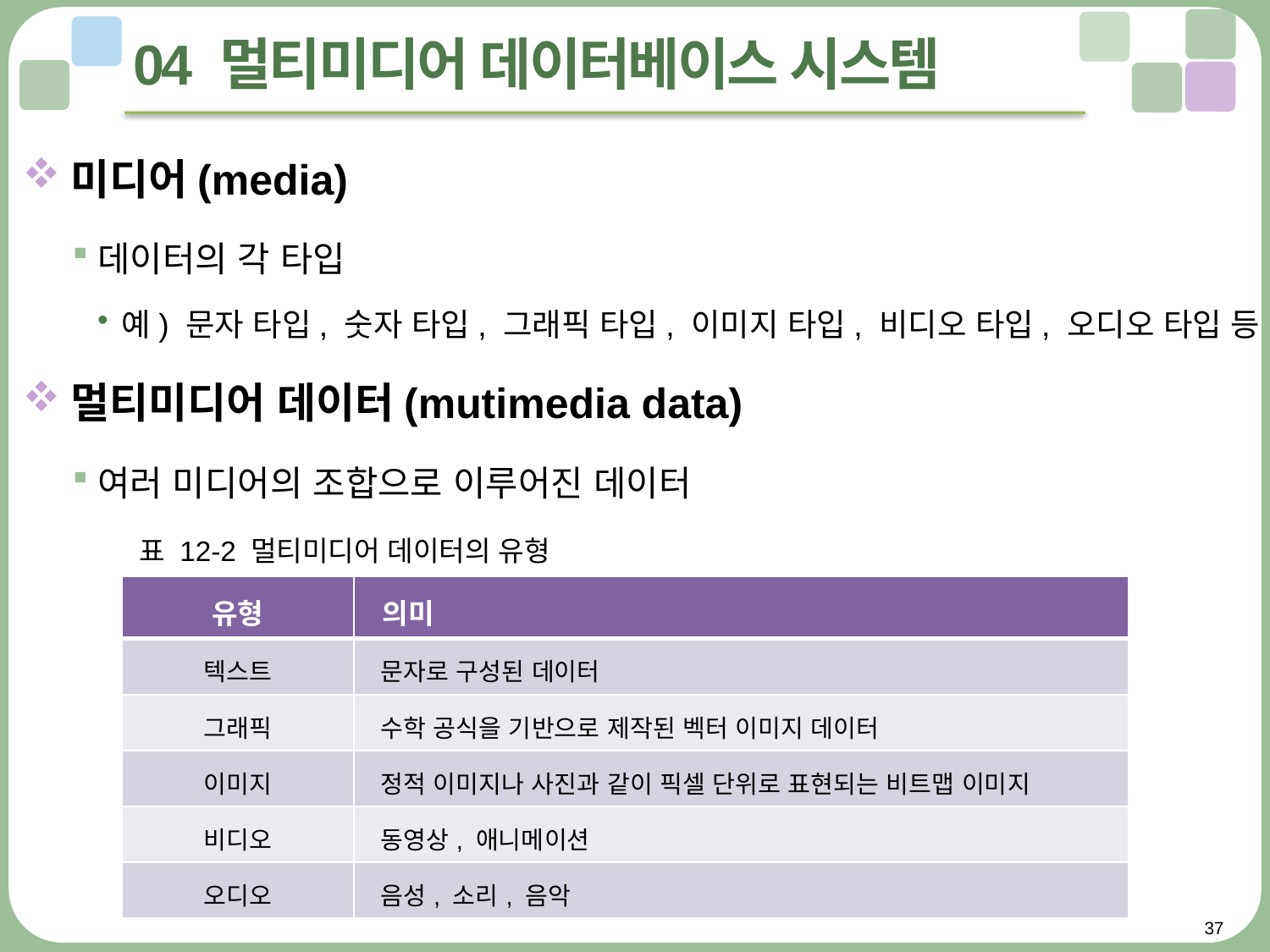

# 04 멀티미디어 데이터베이스 시스템
미디어(media)
데이터의 각 타입
예) 문자 타입, 숫자 타입, 그래픽 타입, 이미지 타입, 비디오 타입, 오디오 타입 등
멀티미디어 데이터(mutimedia data)
여러 미디어의 조합으로 이루어진 데이터

표 12-2 멀티미디어 데이터의 유형
| 유형 | 의미 |
| --- | --- |
| 텍스트 | 문자로 구성된 데이터 |
| 그래픽 | 수학 공식을 기반으로 제작된 벡터 이미지 데이터 |
| 이미지 | 정적 이미지나 사진과 같이 픽셀 단위로 표현되는 비트맵 이미지 |
| 비디오 | 동영상, 애니메이션 |
| 오디오 | 음성, 소리, 음악 |